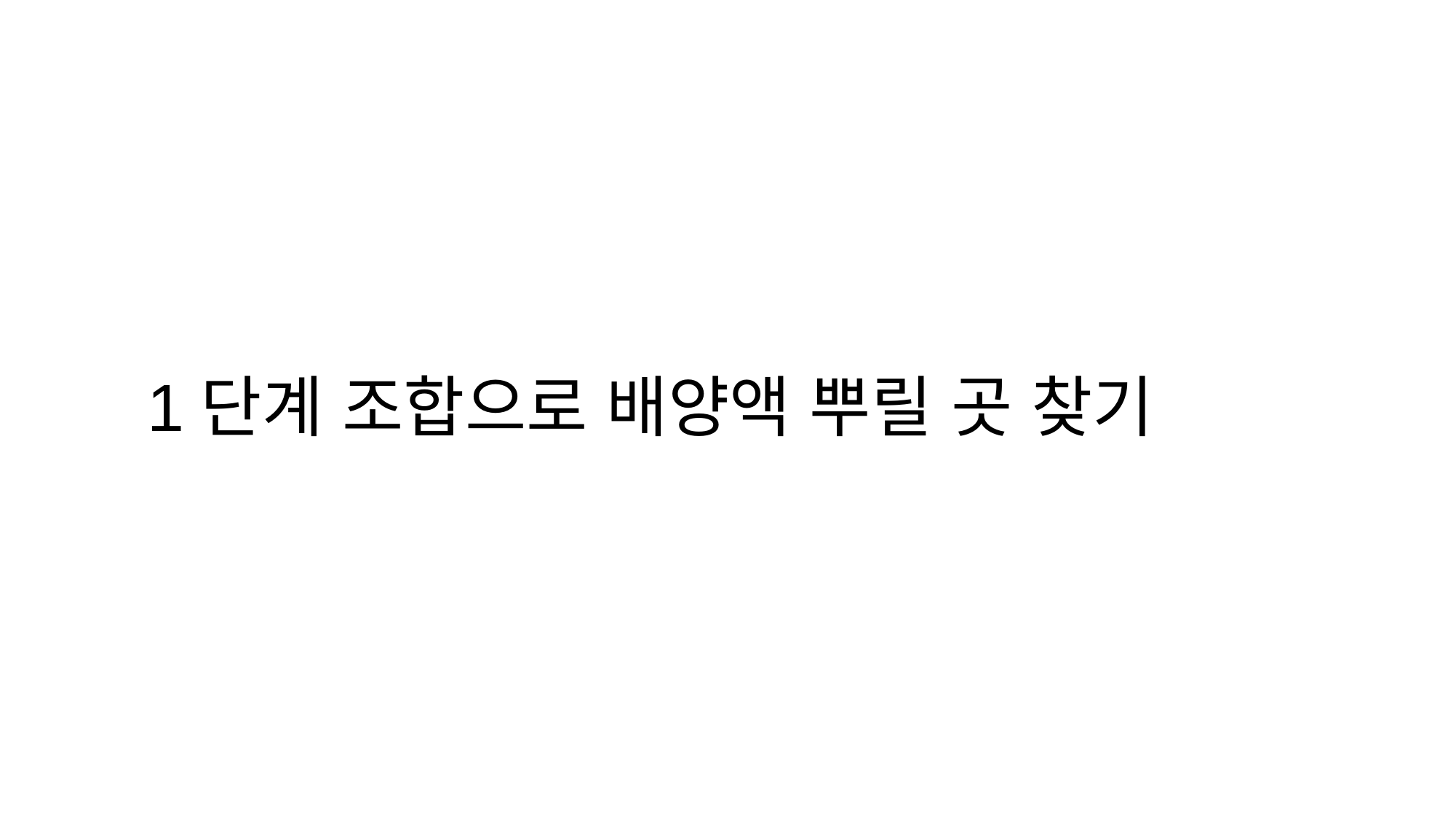

# 1단계 조합으로 배양액 뿌릴 곳 찾기